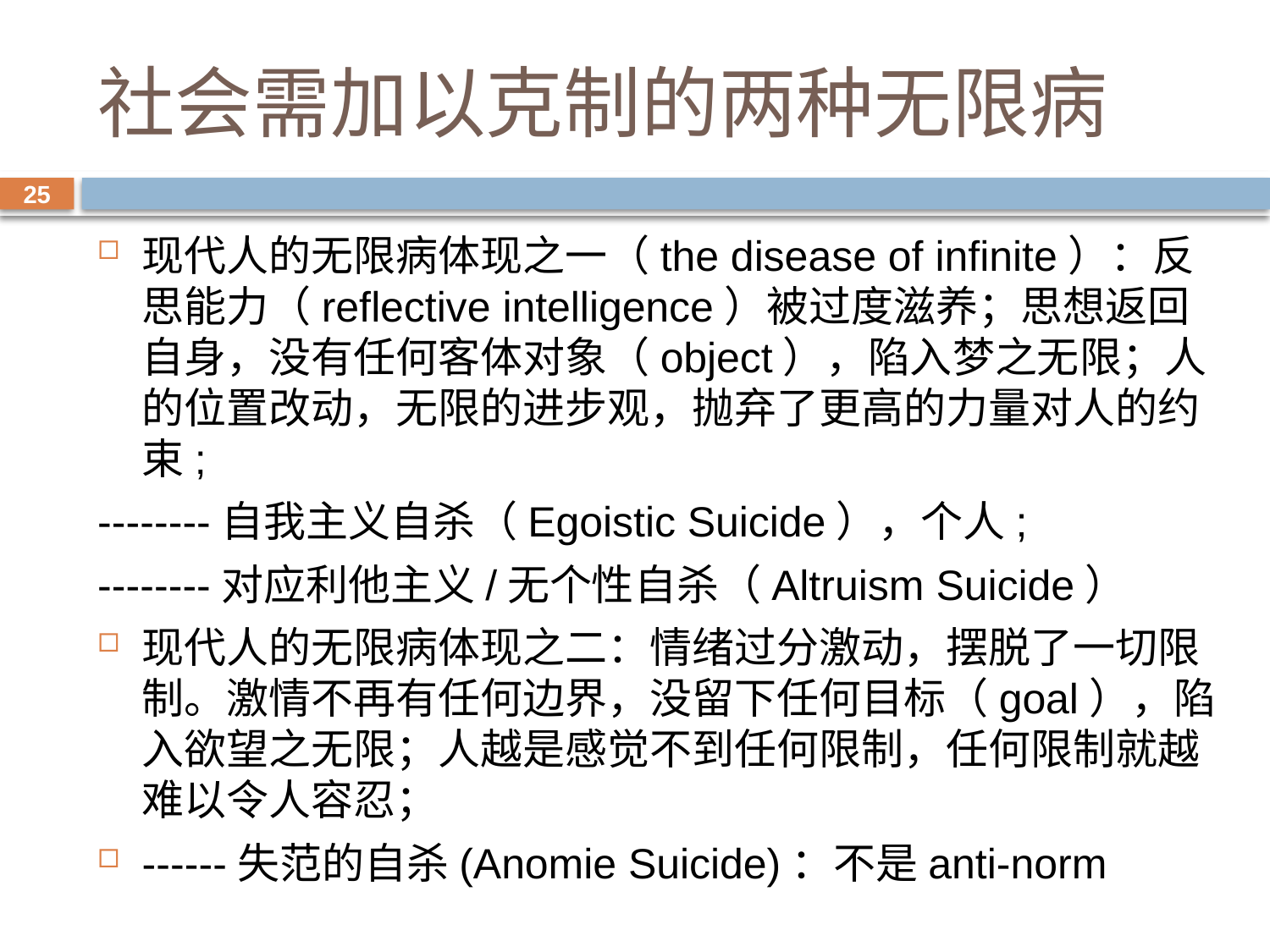

# 社会需加以克制的两种无限病
25
现代人的无限病体现之一（the disease of infinite）：反思能力（reflective intelligence）被过度滋养；思想返回自身，没有任何客体对象（object），陷入梦之无限；人的位置改动，无限的进步观，抛弃了更高的力量对人的约束;
--------自我主义自杀（Egoistic Suicide），个人;
--------对应利他主义/无个性自杀（Altruism Suicide）
现代人的无限病体现之二：情绪过分激动，摆脱了一切限制。激情不再有任何边界，没留下任何目标（goal），陷入欲望之无限；人越是感觉不到任何限制，任何限制就越难以令人容忍；
------失范的自杀(Anomie Suicide)：不是anti-norm